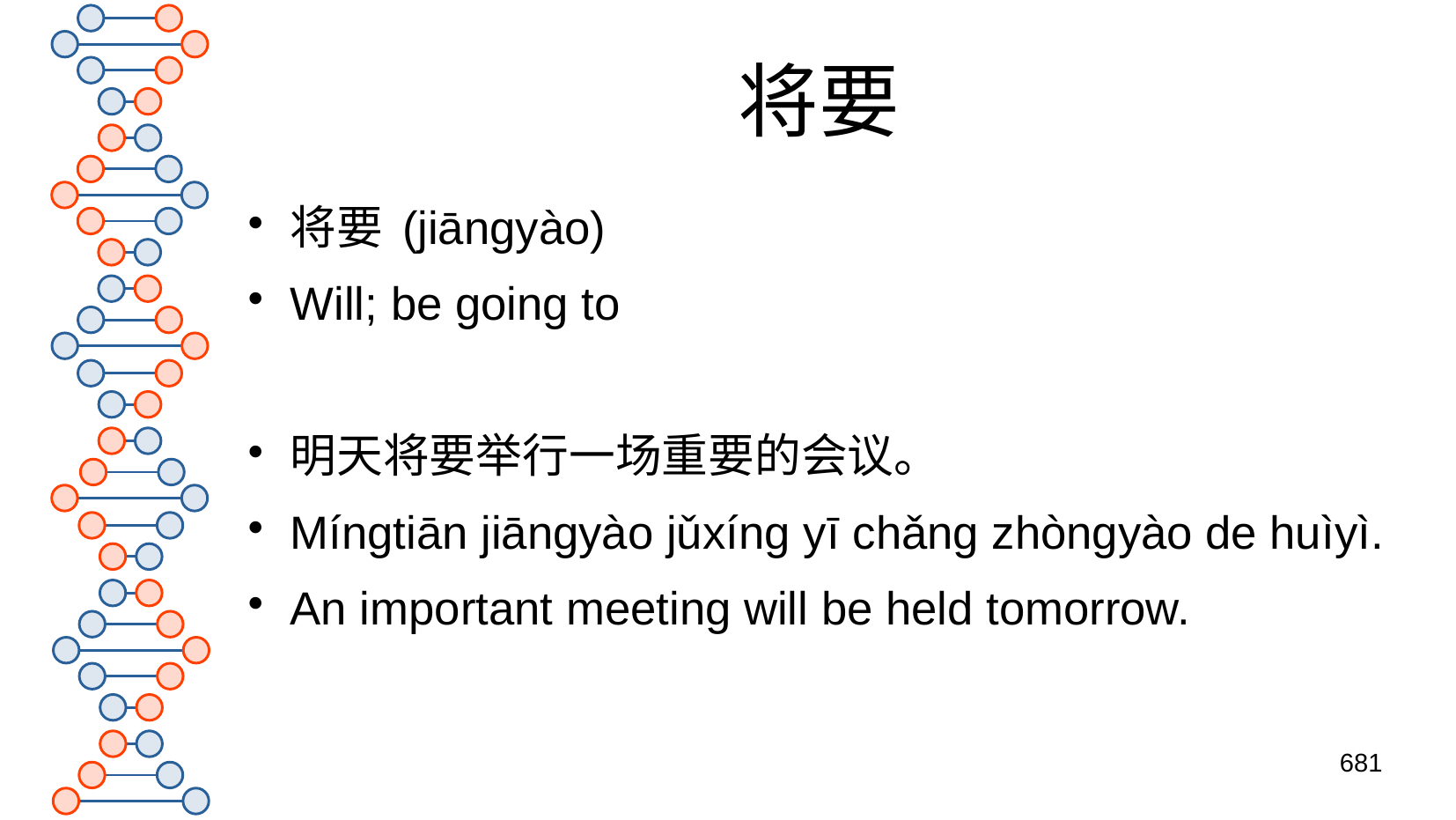

# 将要
将要 (jiāngyào)
Will; be going to

明天将要举行一场重要的会议。
Míngtiān jiāngyào jǔxíng yī chǎng zhòngyào de huìyì.
An important meeting will be held tomorrow.

681